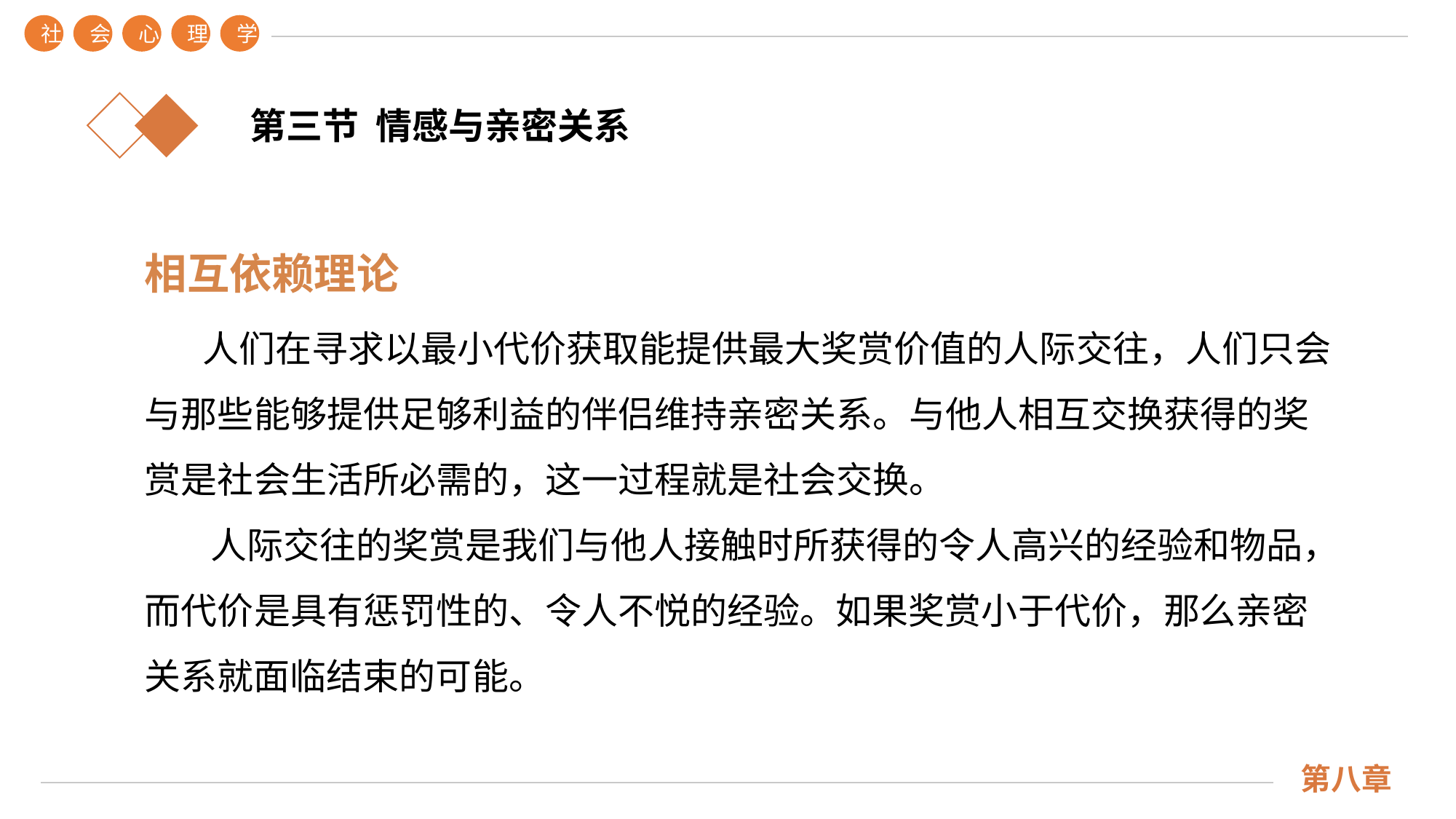

社
会
心
理
学

第三节  情感与亲密关系
相互依赖理论
      人们在寻求以最小代价获取能提供最大奖赏价值的人际交往，人们只会与那些能够提供足够利益的伴侣维持亲密关系。与他人相互交换获得的奖赏是社会生活所必需的，这一过程就是社会交换。
       人际交往的奖赏是我们与他人接触时所获得的令人高兴的经验和物品，而代价是具有惩罚性的、令人不悦的经验。如果奖赏小于代价，那么亲密关系就面临结束的可能。
第八章